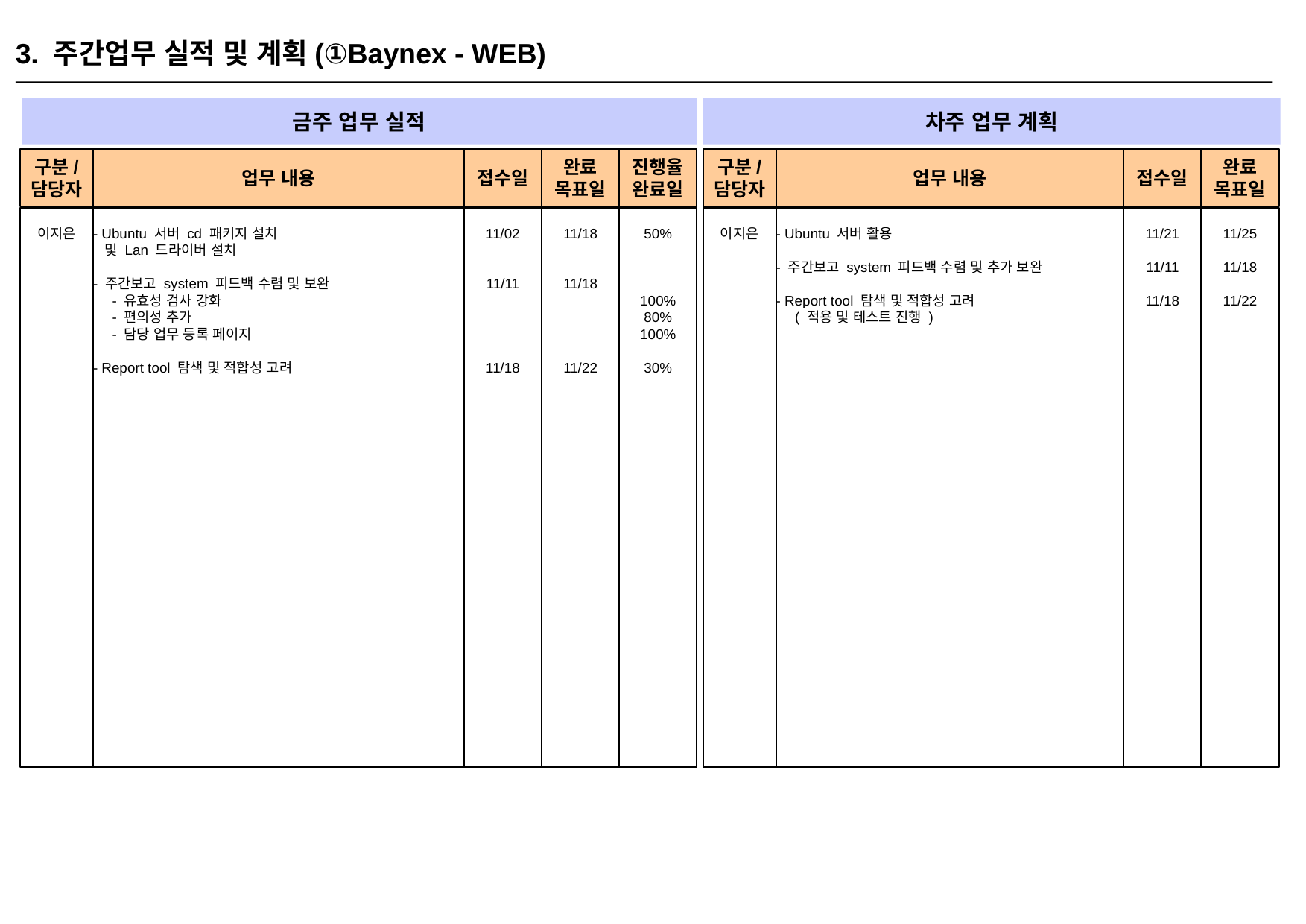

3. 주간업무 실적 및 계획(①Baynex - WEB)

금주 업무 실적
차주 업무 계획
구분/
담당자
업무 내용
접수일
완료
목표일
진행율
완료일
구분/
담당자
업무 내용
접수일
완료
목표일
이지은
- Ubuntu 서버 cd 패키지 설치
   및 Lan 드라이버 설치
- 주간보고 system 피드백 수렴 및 보완
    - 유효성 검사 강화
    - 편의성 추가
    - 담당 업무 등록 페이지
- Report tool 탐색 및 적합성 고려
11/02
11/11
11/18
11/18
11/18
11/22
50%
100%
80%
100%
30%
이지은
- Ubuntu 서버 활용
- 주간보고 system 피드백 수렴 및 추가 보완
- Report tool 탐색 및 적합성 고려
    ( 적용 및 테스트 진행 )
11/21
11/11
11/18
11/25
11/18
11/22